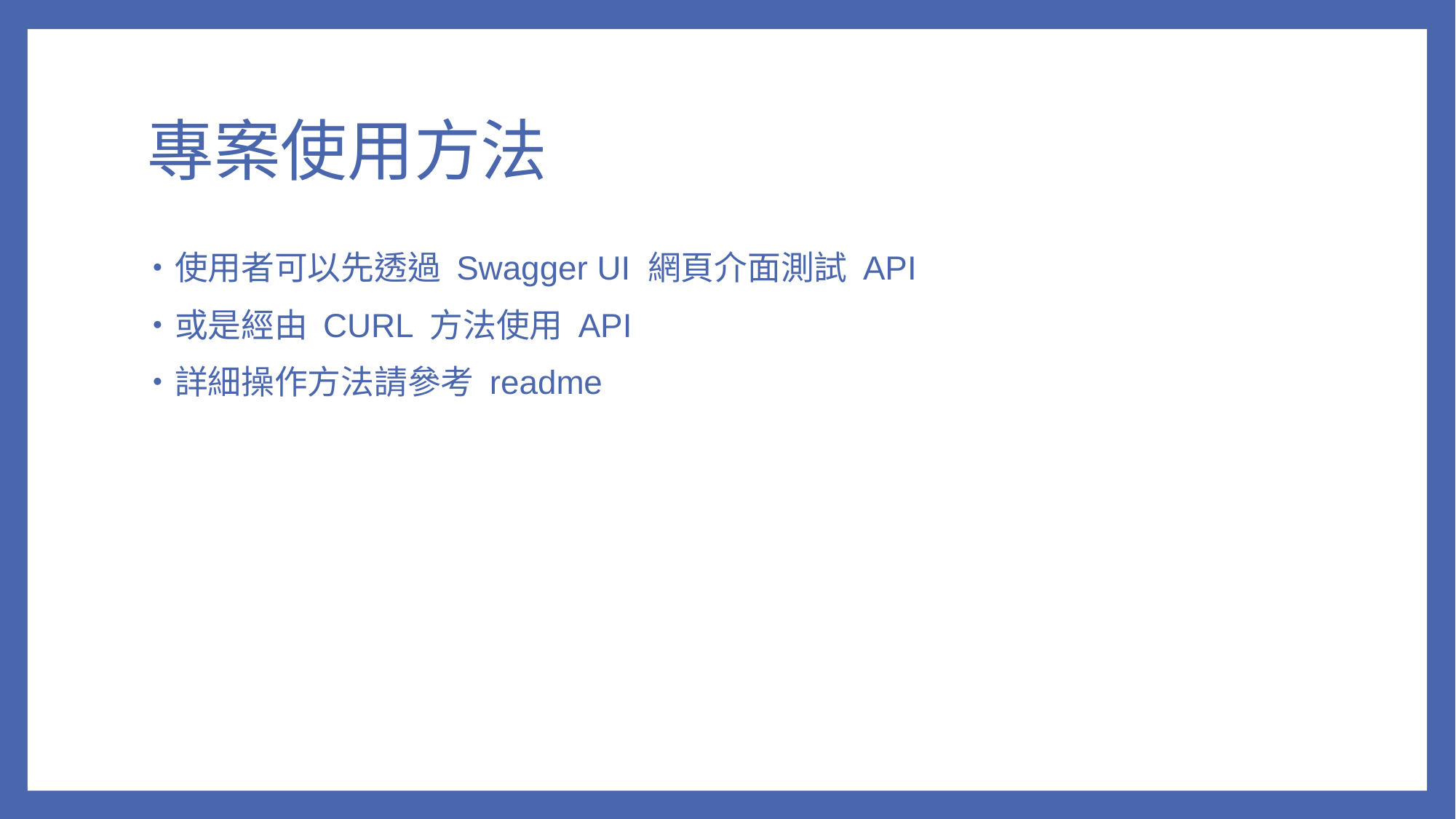

# 專案使用方法
使用者可以先透過 Swagger UI 網頁介面測試 API
或是經由 CURL 方法使用 API
詳細操作方法請參考 readme